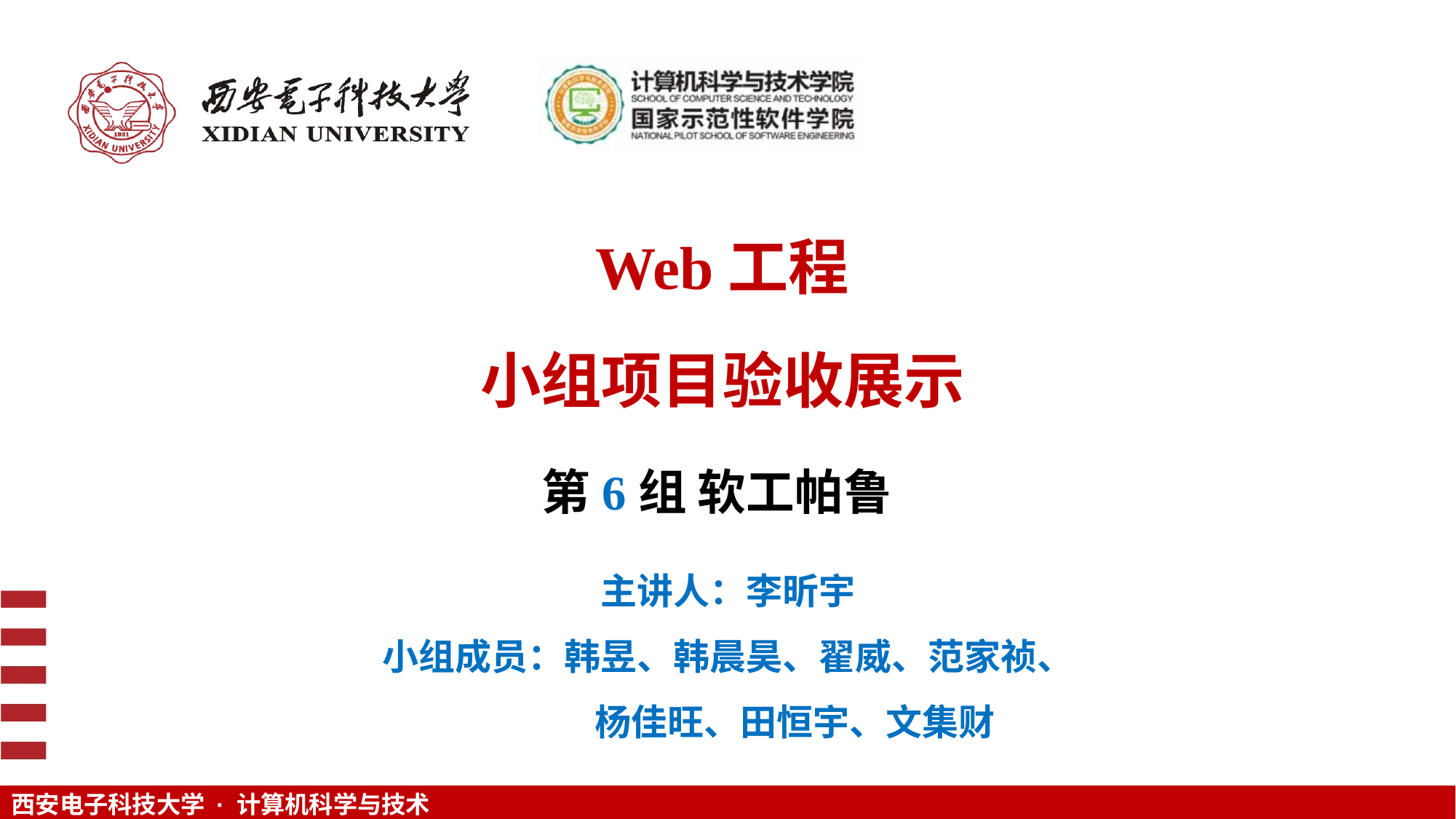

Web工程
小组项目验收展示
第6组 软工帕鲁
主讲人：李昕宇
小组成员：韩昱、韩晨昊、翟威、范家祯、
	  杨佳旺、田恒宇、文集财